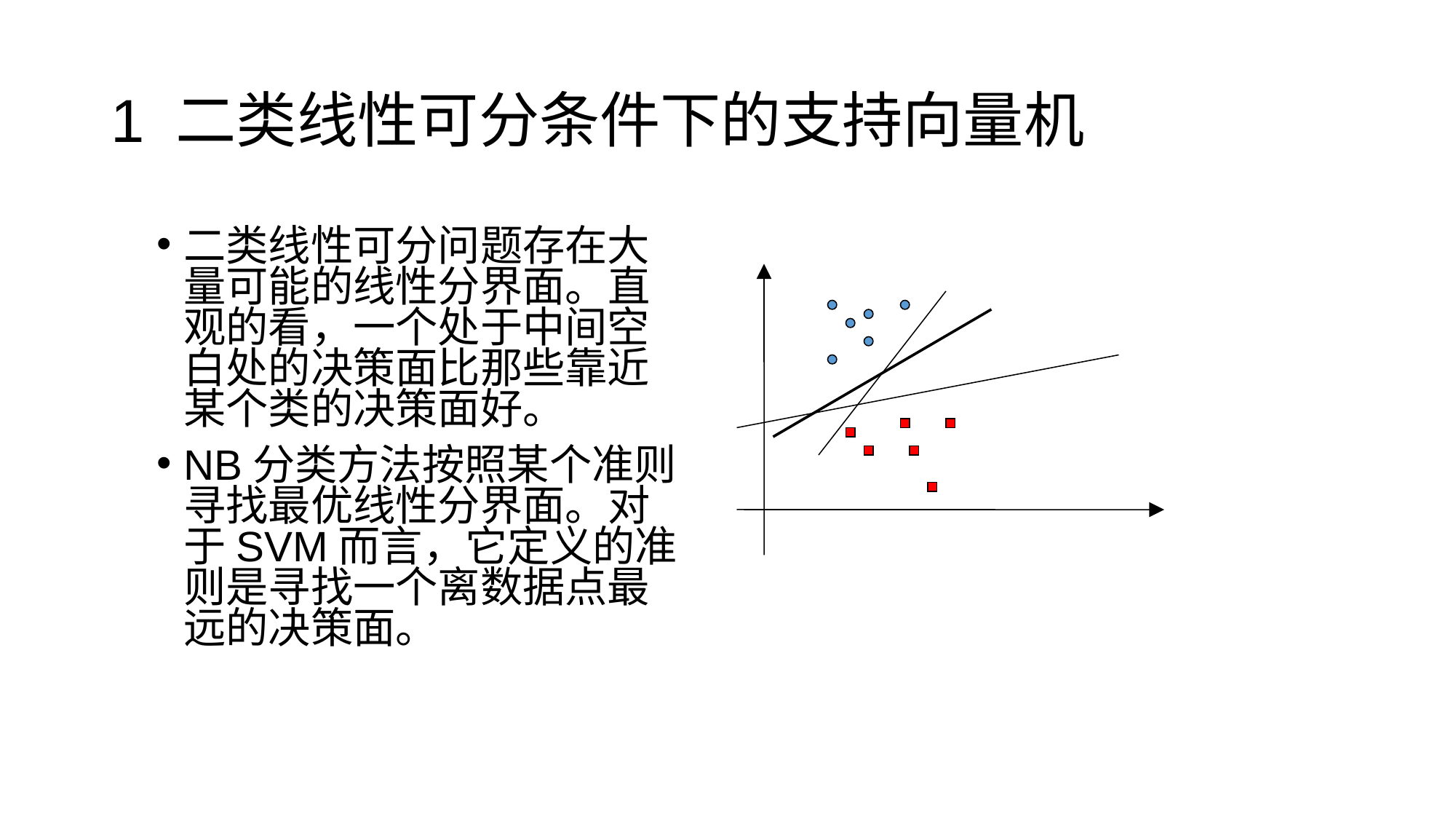

# 1 二类线性可分条件下的支持向量机
二类线性可分问题存在大量可能的线性分界面。直观的看，一个处于中间空白处的决策面比那些靠近某个类的决策面好。
NB分类方法按照某个准则寻找最优线性分界面。对于SVM而言，它定义的准则是寻找一个离数据点最远的决策面。